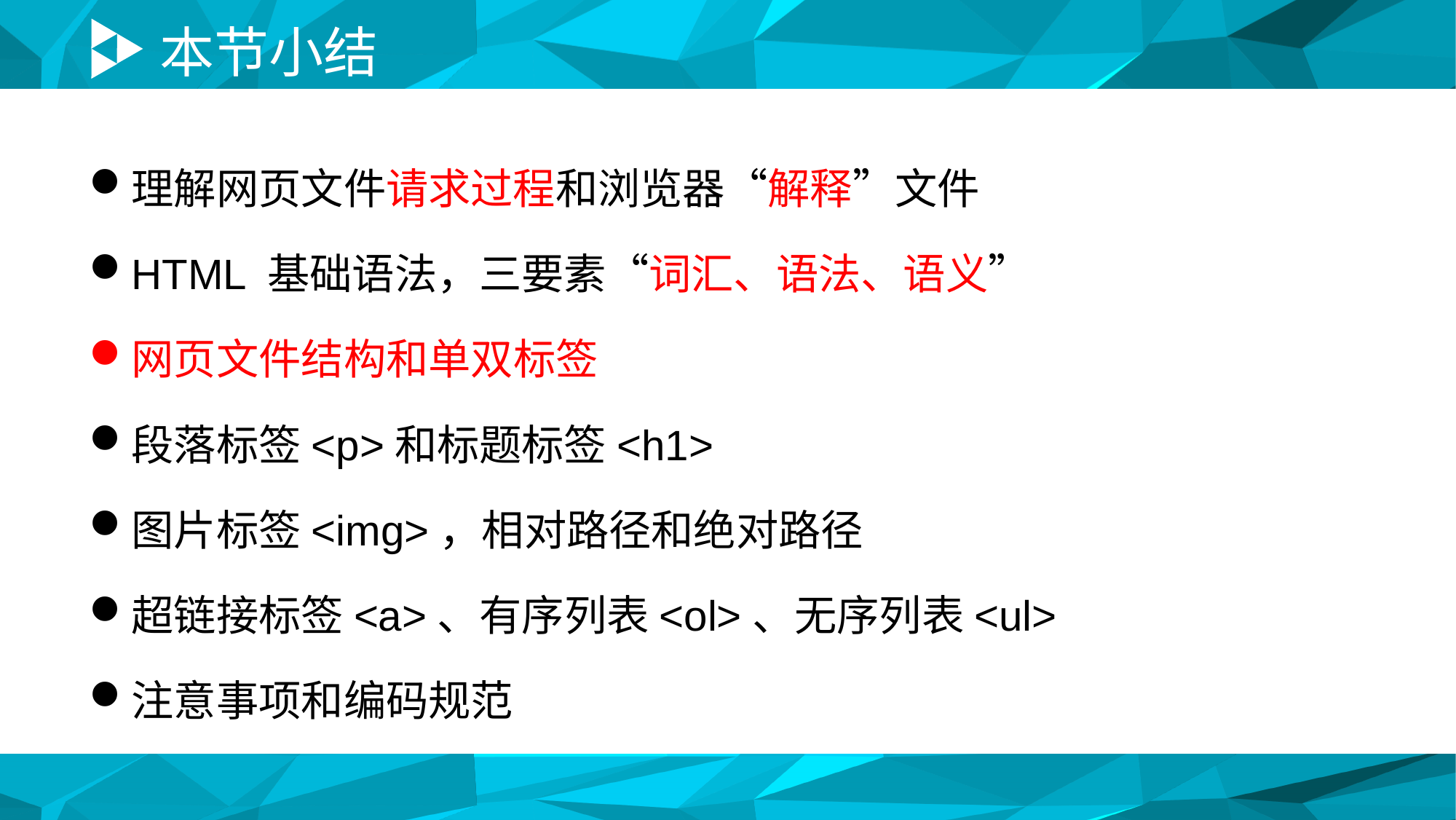

# 本节小结
理解网页文件请求过程和浏览器“解释”文件
HTML 基础语法，三要素“词汇、语法、语义”
网页文件结构和单双标签
段落标签<p>和标题标签<h1>
图片标签<img>，相对路径和绝对路径
超链接标签<a>、有序列表<ol>、无序列表<ul>
注意事项和编码规范